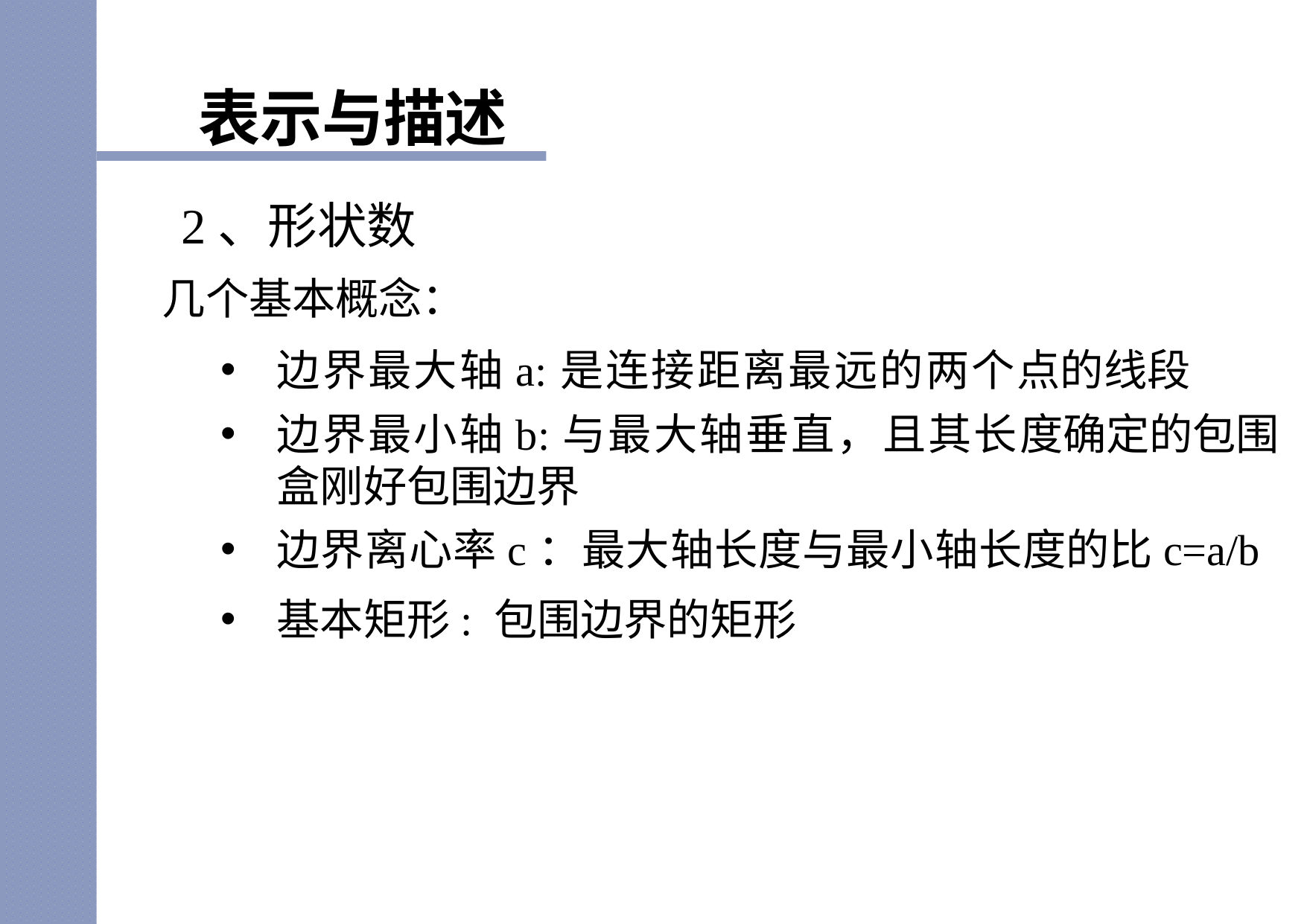

# 表示与描述
2、形状数
几个基本概念：
边界最大轴a:是连接距离最远的两个点的线段
边界最小轴b:与最大轴垂直，且其长度确定的包围盒刚好包围边界
边界离心率c：最大轴长度与最小轴长度的比c=a/b
基本矩形: 包围边界的矩形